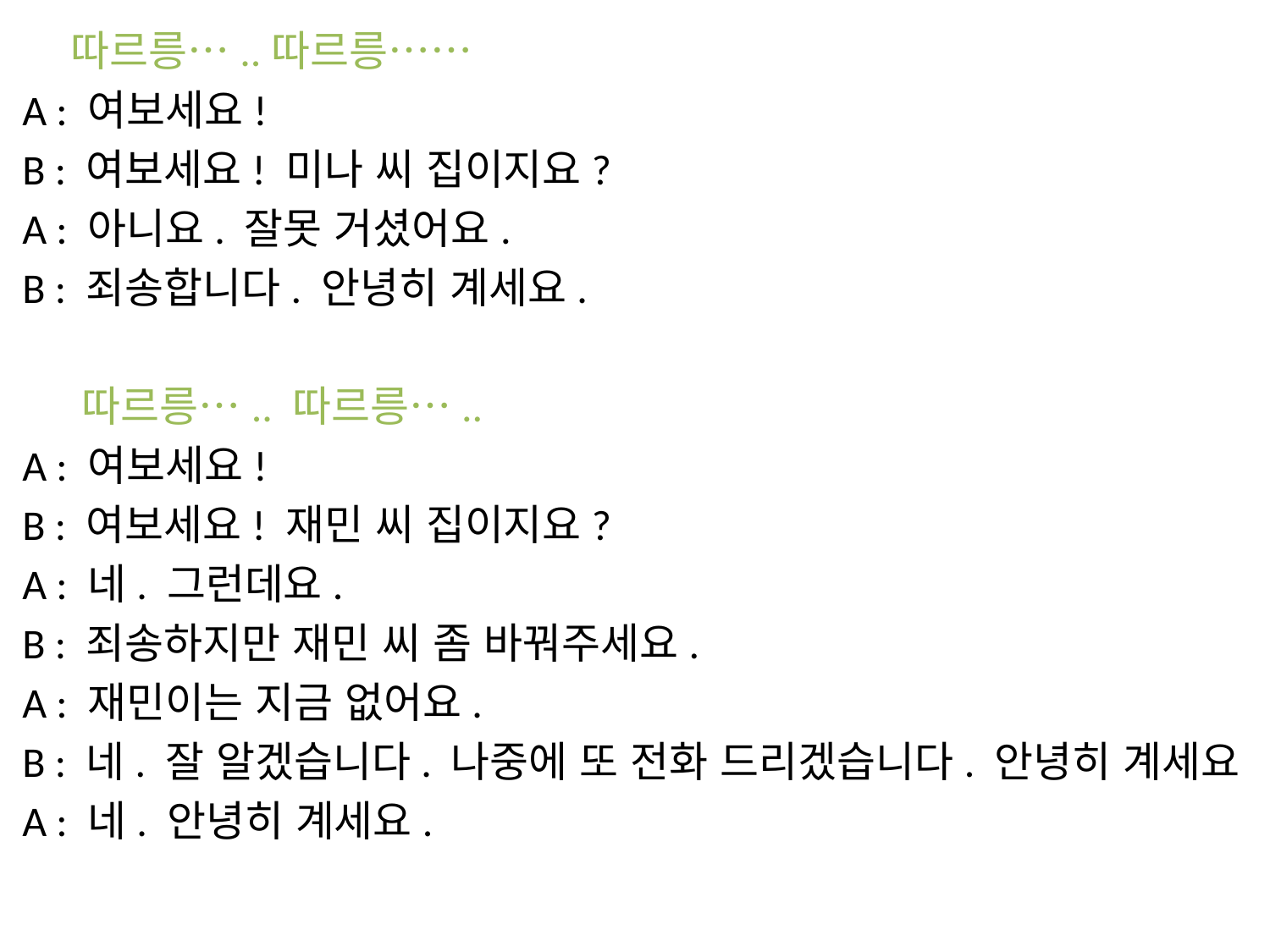

따르릉…..따르릉……
 A : 여보세요!
 B : 여보세요! 미나 씨 집이지요?
 A : 아니요. 잘못 거셨어요.
 B : 죄송합니다. 안녕히 계세요.

     따르릉….. 따르릉…..
 A : 여보세요!
 B : 여보세요! 재민 씨 집이지요?
 A : 네. 그런데요.
 B : 죄송하지만 재민 씨 좀 바꿔주세요.
 A : 재민이는 지금 없어요.
 B : 네. 잘 알겠습니다. 나중에 또 전화 드리겠습니다. 안녕히 계세요
 A : 네. 안녕히 계세요.